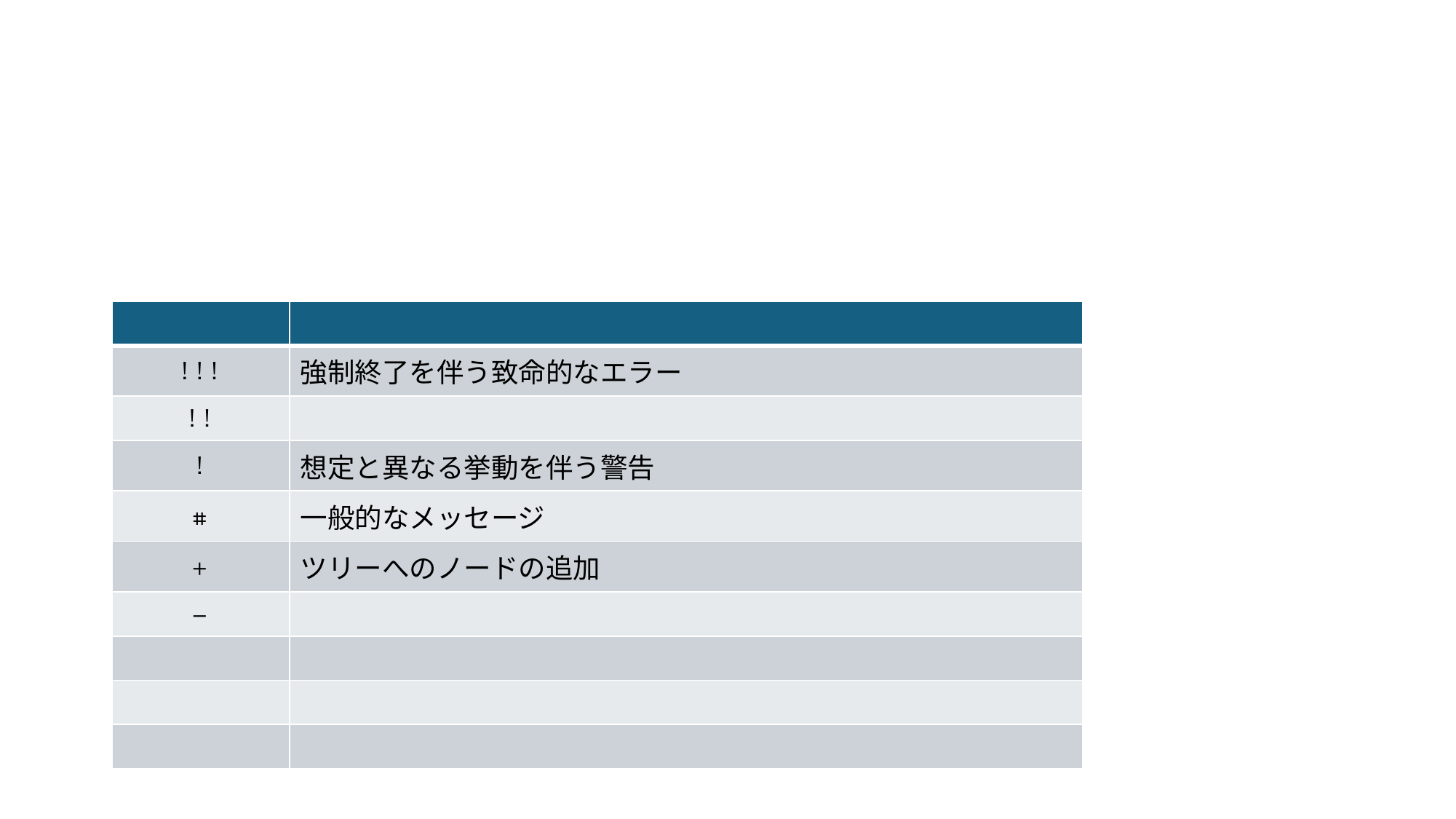

|  |  |
| --- | --- |
| !!! | 強制終了を伴う致命的なエラー |
| !! |  |
| ! | 想定と異なる挙動を伴う警告 |
| # | 一般的なメッセージ |
| + | ツリーへのノードの追加 |
| - |  |
|  |  |
|  |  |
|  |  |